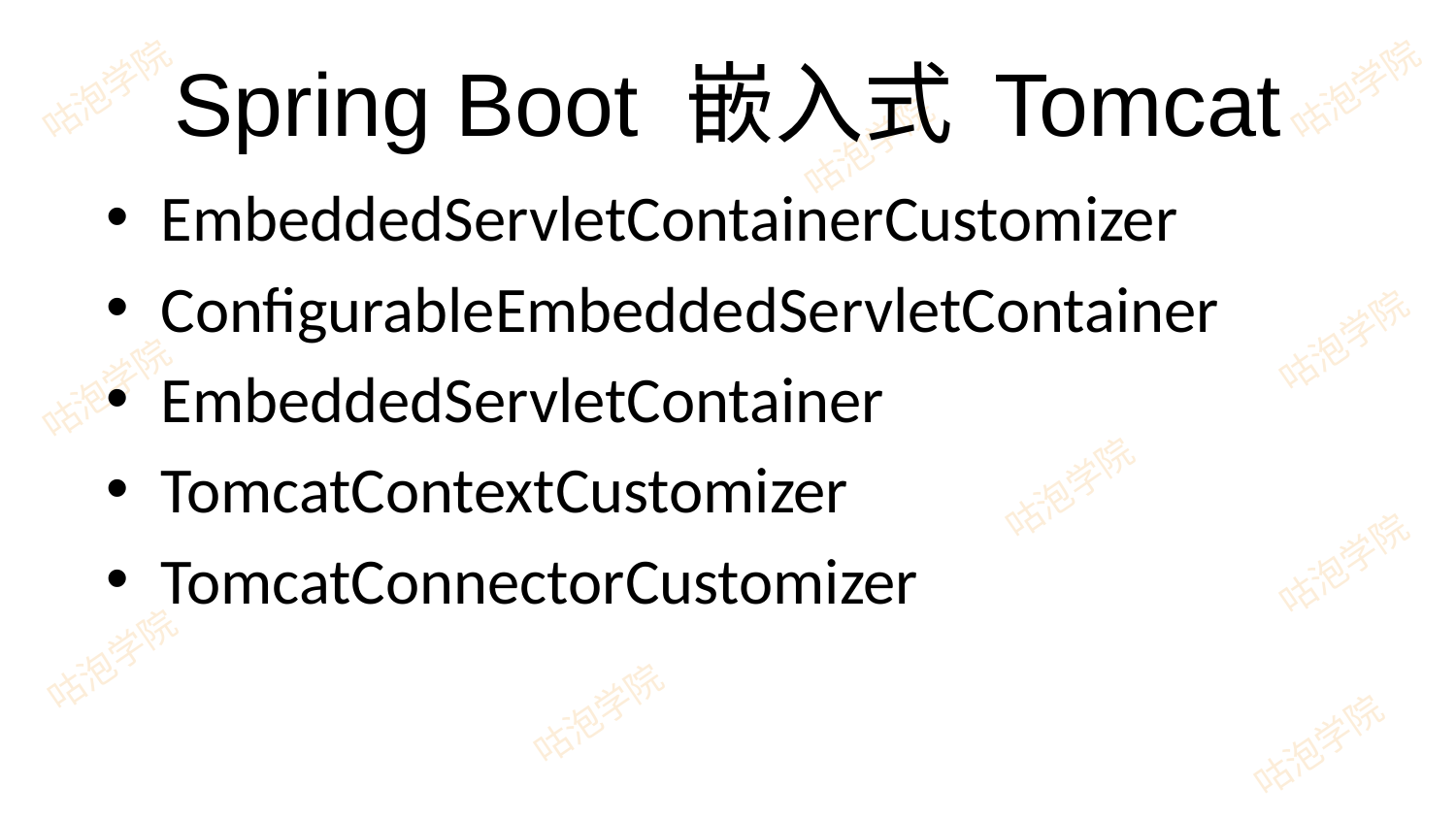

# Spring Boot 嵌入式 Tomcat
EmbeddedServletContainerCustomizer
ConfigurableEmbeddedServletContainer
EmbeddedServletContainer
TomcatContextCustomizer
TomcatConnectorCustomizer